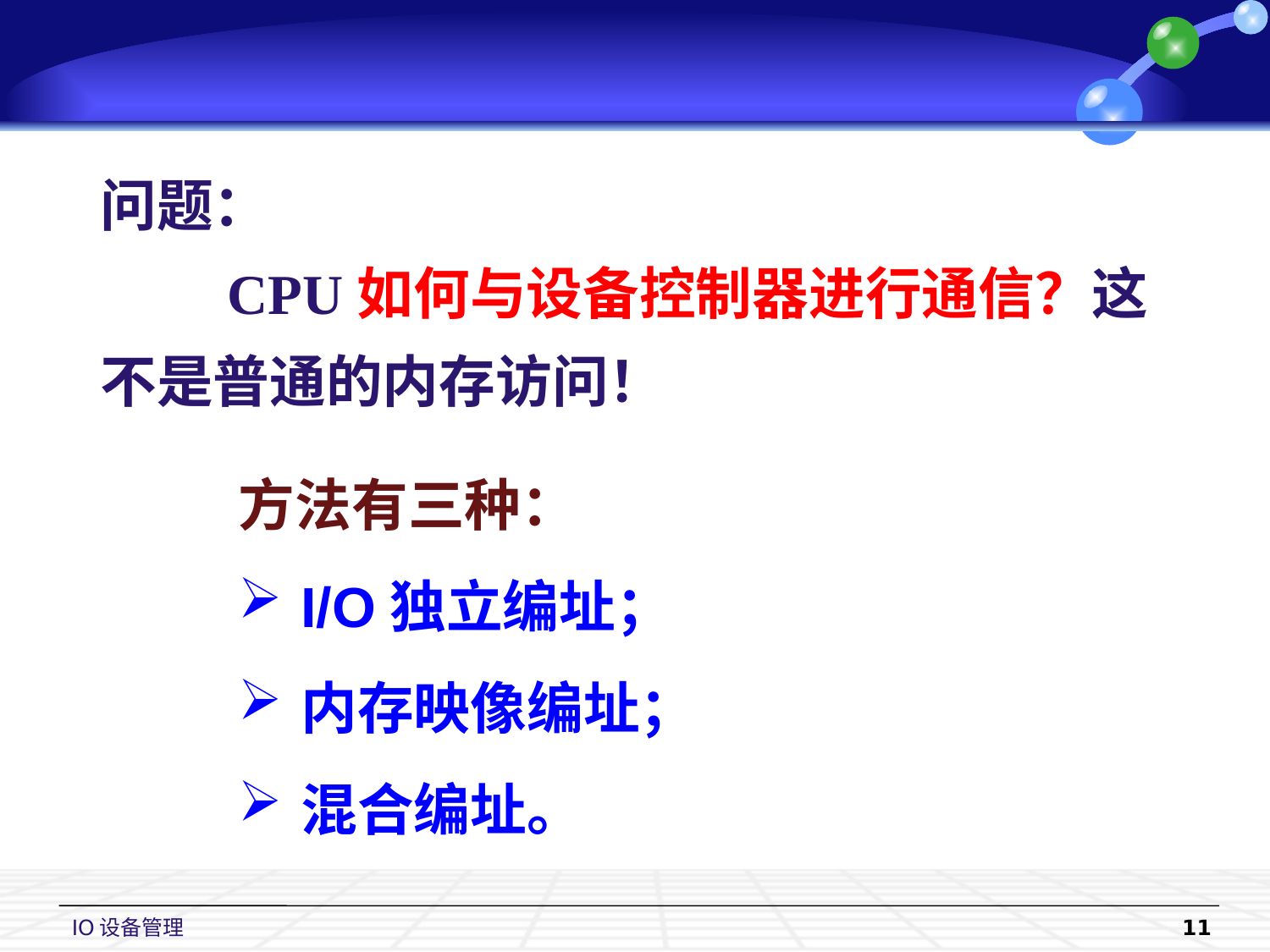

问题：
	CPU如何与设备控制器进行通信？这不是普通的内存访问！
方法有三种：
I/O独立编址；
内存映像编址；
混合编址。
IO设备管理
11